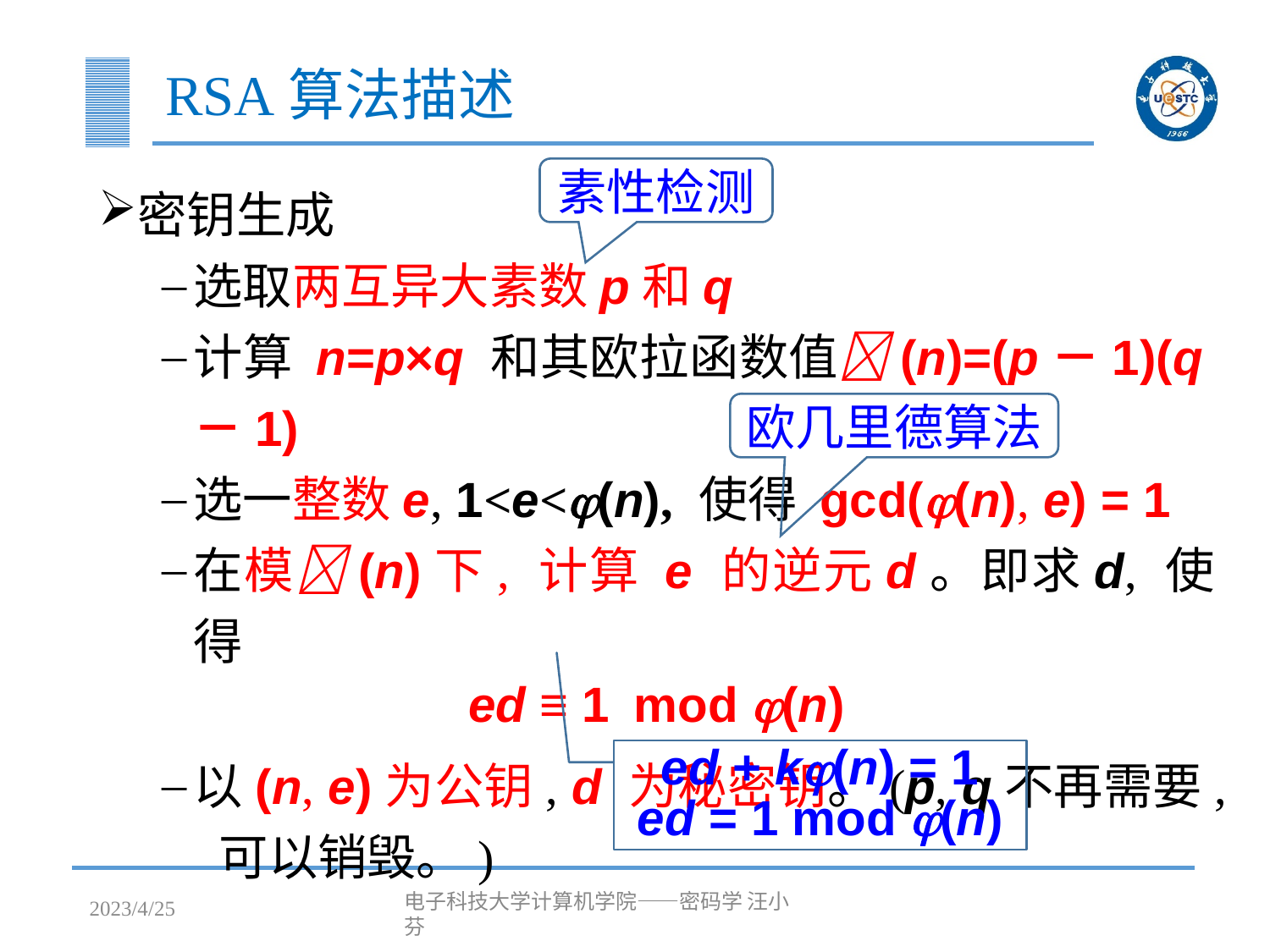

# RSA算法描述
素性检测
密钥生成
选取两互异大素数p和q
计算 n=p×q 和其欧拉函数值ϕ(n)=(p－1)(q－1)
选一整数e, 1<e<ϕ(n), 使得 gcd(ϕ(n), e) = 1
在模ϕ(n)下, 计算 e 的逆元d。即求d, 使得
ed ≡ 1   mod ϕ(n)
以(n, e)为公钥, d 为秘密钥。(p, q不再需要, 可以销毁。)

欧几里德算法
ed + kϕ(n) = 1
ed = 1 mod ϕ(n)
2023/4/25
电子科技大学计算机学院——密码学 汪小芬